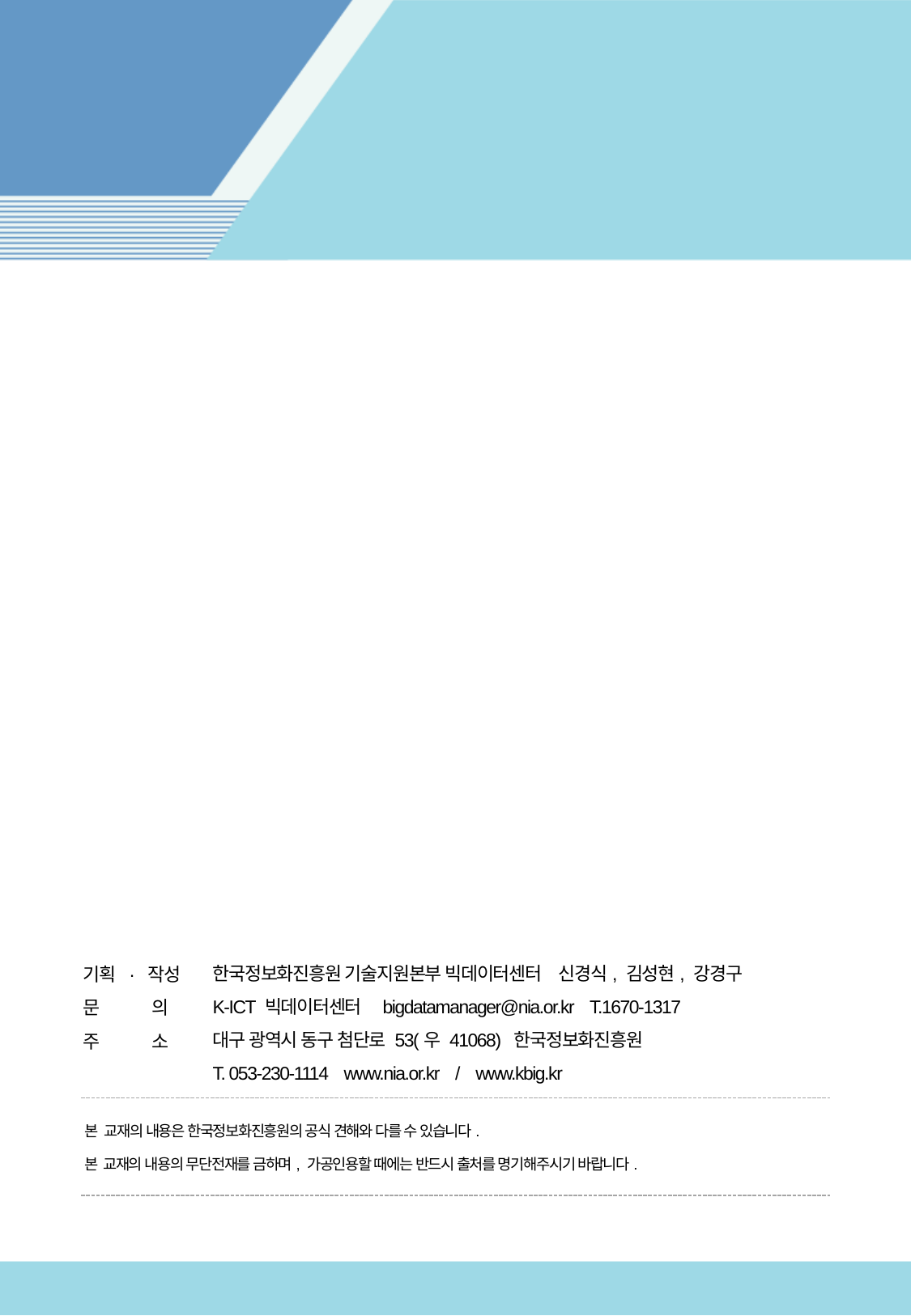

한국정보화진흥원 기술지원본부 빅데이터센터    신경식, 김성현, 강경구
K-ICT 빅데이터센터    bigdatamanager@nia.or.kr    T.1670-1317
대구 광역시 동구 첨단로 53(우 41068)  한국정보화진흥원
T. 053-230-1114    www.nia.or.kr    /    www.kbig.kr
기획  ·  작성
문             의
주             소
본  교재의 내용은 한국정보화진흥원의 공식 견해와 다를 수 있습니다.
본  교재의 내용의 무단전재를 금하며, 가공인용할 때에는 반드시 출처를 명기해주시기 바랍니다.